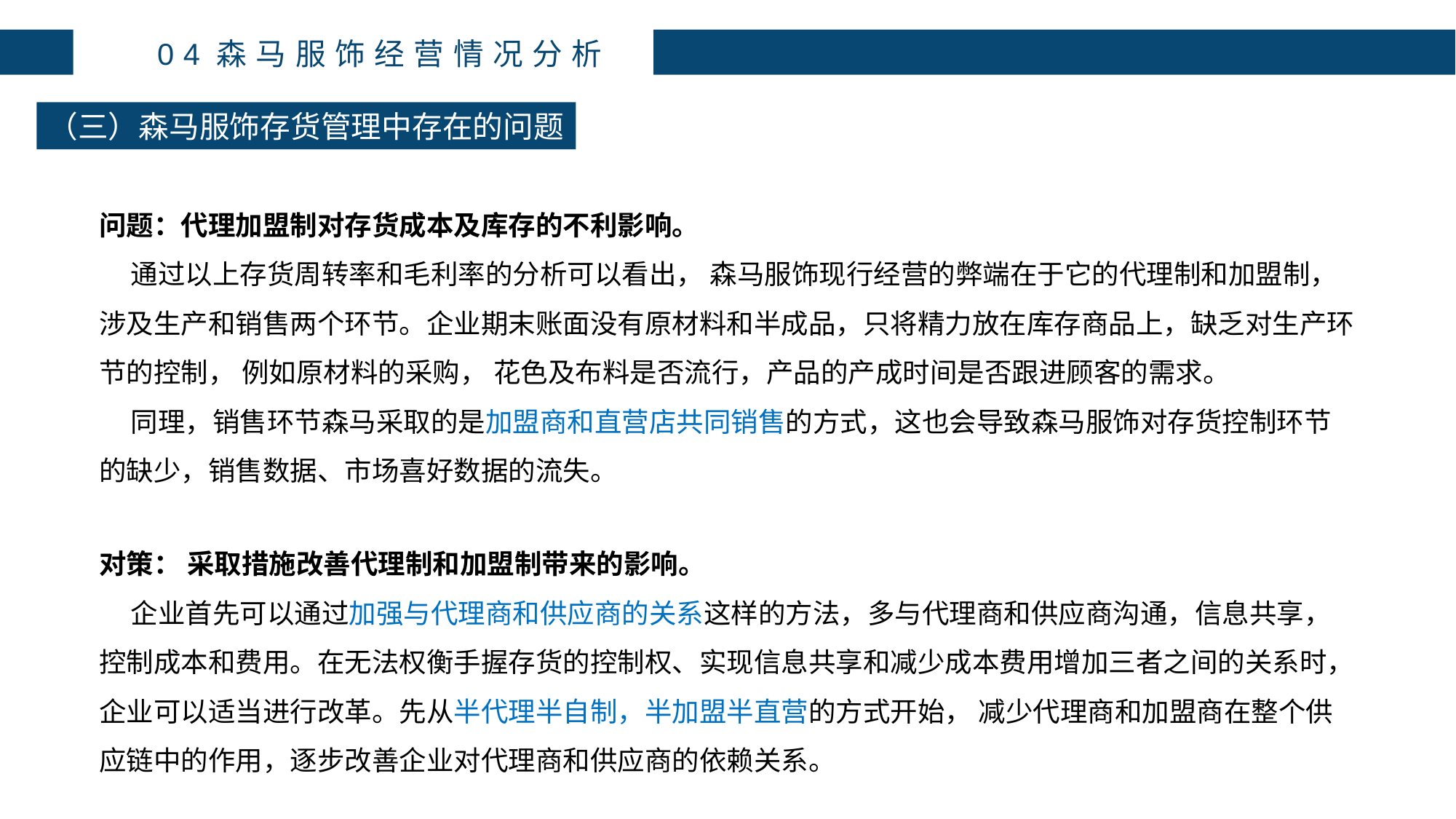

04森马服饰经营情况分析

（三）森马服饰存货管理中存在的问题
问题：代理加盟制对存货成本及库存的不利影响。
    通过以上存货周转率和毛利率的分析可以看出， 森马服饰现行经营的弊端在于它的代理制和加盟制，涉及生产和销售两个环节。企业期末账面没有原材料和半成品，只将精力放在库存商品上，缺乏对生产环节的控制， 例如原材料的采购， 花色及布料是否流行，产品的产成时间是否跟进顾客的需求。
    同理，销售环节森马采取的是加盟商和直营店共同销售的方式，这也会导致森马服饰对存货控制环节的缺少，销售数据、市场喜好数据的流失。
对策： 采取措施改善代理制和加盟制带来的影响。
    企业首先可以通过加强与代理商和供应商的关系这样的方法，多与代理商和供应商沟通，信息共享，控制成本和费用。在无法权衡手握存货的控制权、实现信息共享和减少成本费用增加三者之间的关系时，企业可以适当进行改革。先从半代理半自制，半加盟半直营的方式开始， 减少代理商和加盟商在整个供应链中的作用，逐步改善企业对代理商和供应商的依赖关系。